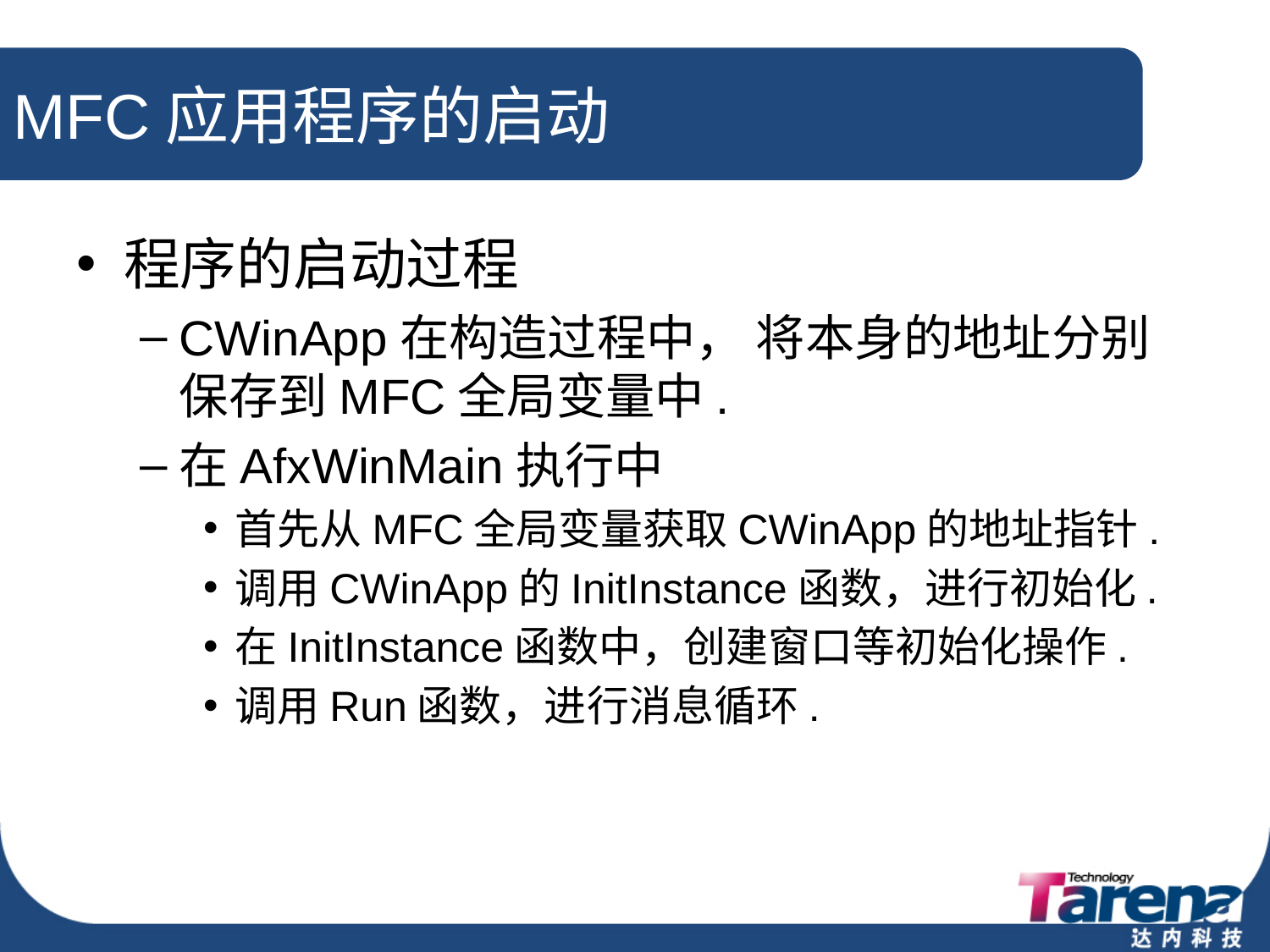

# MFC应用程序的启动
程序的启动过程
CWinApp在构造过程中， 将本身的地址分别保存到MFC全局变量中.
在AfxWinMain执行中
首先从MFC全局变量获取CWinApp的地址指针.
调用CWinApp的InitInstance函数，进行初始化.
在InitInstance函数中，创建窗口等初始化操作.
调用Run函数，进行消息循环.